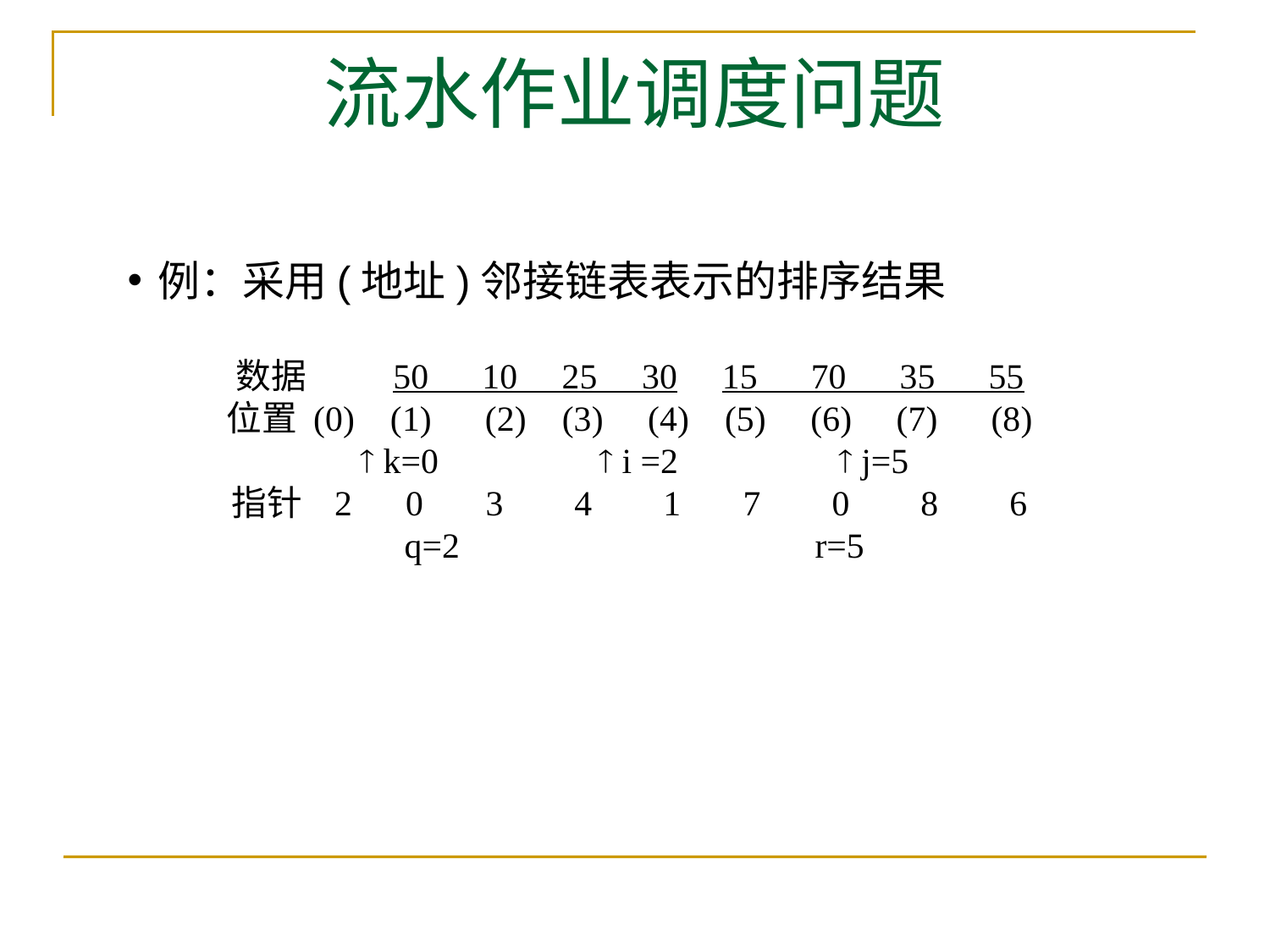

# 流水作业调度问题
例：采用(地址)邻接链表表示的排序结果
数据          50      10     25     30     15      70      35      55
位置 (0)    (1)      (2)    (3)     (4)    (5)     (6)     (7)      (8)
 ↑ k=0                  ↑ i =2                  ↑ j=5
指针   2      0       3        4        1       7        0        8        6
       q=2                                        r=5